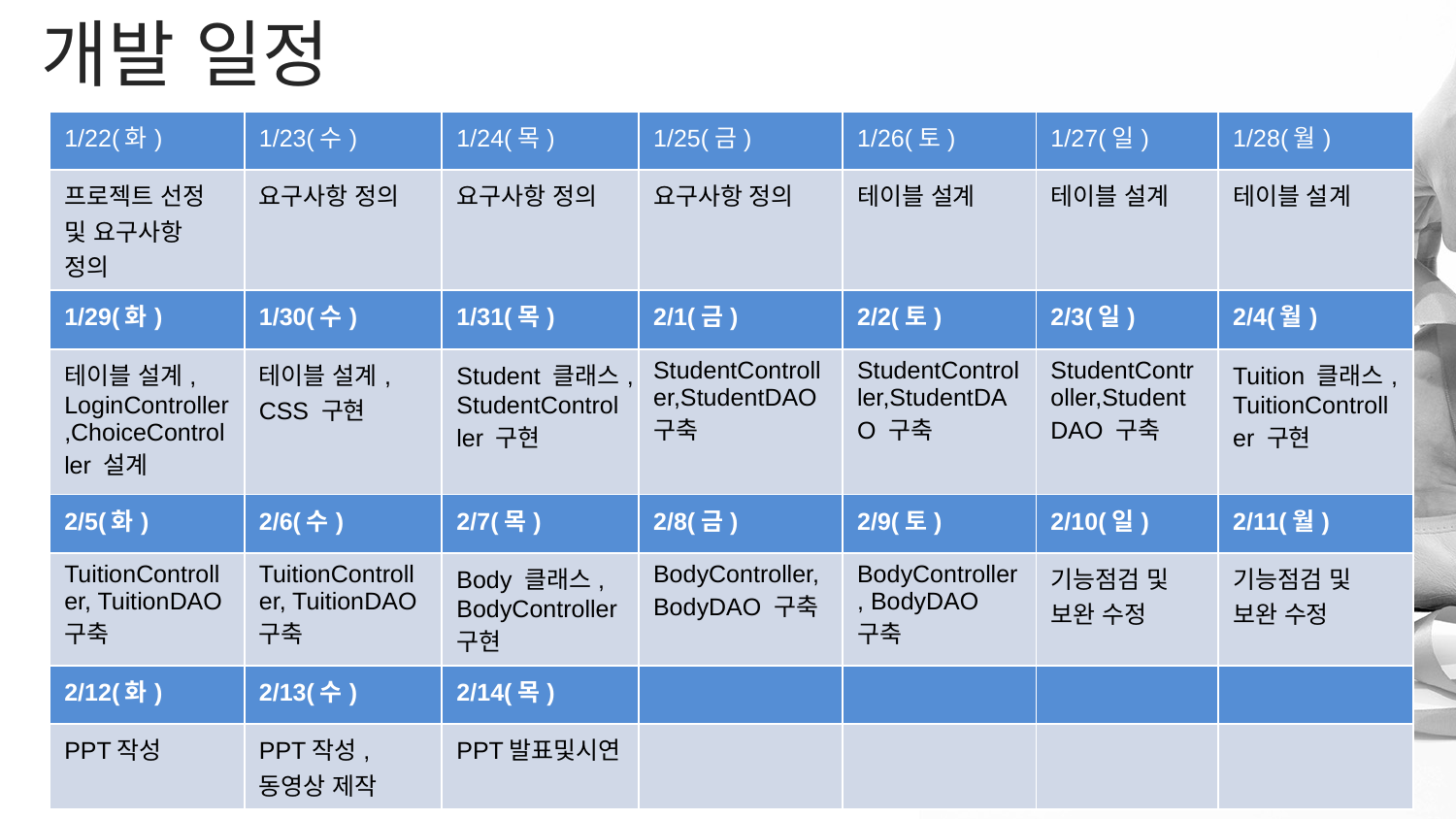

# 개발 일정
| 1/22(화) | 1/23(수) | 1/24(목) | 1/25(금) | 1/26(토) | 1/27(일) | 1/28(월) |
| --- | --- | --- | --- | --- | --- | --- |
| 프로젝트 선정 및 요구사항 정의 | 요구사항 정의 | 요구사항 정의 | 요구사항 정의 | 테이블 설계 | 테이블 설계 | 테이블 설계 |
| 1/29(화) | 1/30(수) | 1/31(목) | 2/1(금) | 2/2(토) | 2/3(일) | 2/4(월) |
| 테이블 설계, LoginController,ChoiceController 설계 | 테이블 설계, CSS 구현 | Student 클래스,StudentController 구현 | StudentController,StudentDAO 구축 | StudentController,StudentDAO 구축 | StudentController,StudentDAO 구축 | Tuition 클래스, TuitionController 구현 |
| 2/5(화) | 2/6(수) | 2/7(목) | 2/8(금) | 2/9(토) | 2/10(일) | 2/11(월) |
| TuitionController, TuitionDAO 구축 | TuitionController, TuitionDAO 구축 | Body 클래스, BodyController 구현 | BodyController, BodyDAO 구축 | BodyController, BodyDAO 구축 | 기능점검 및 보완 수정 | 기능점검 및 보완 수정 |
| 2/12(화) | 2/13(수) | 2/14(목) |  |  |  |  |
| PPT작성 | PPT작성, 동영상 제작 | PPT발표및시연 |  |  |  |  |